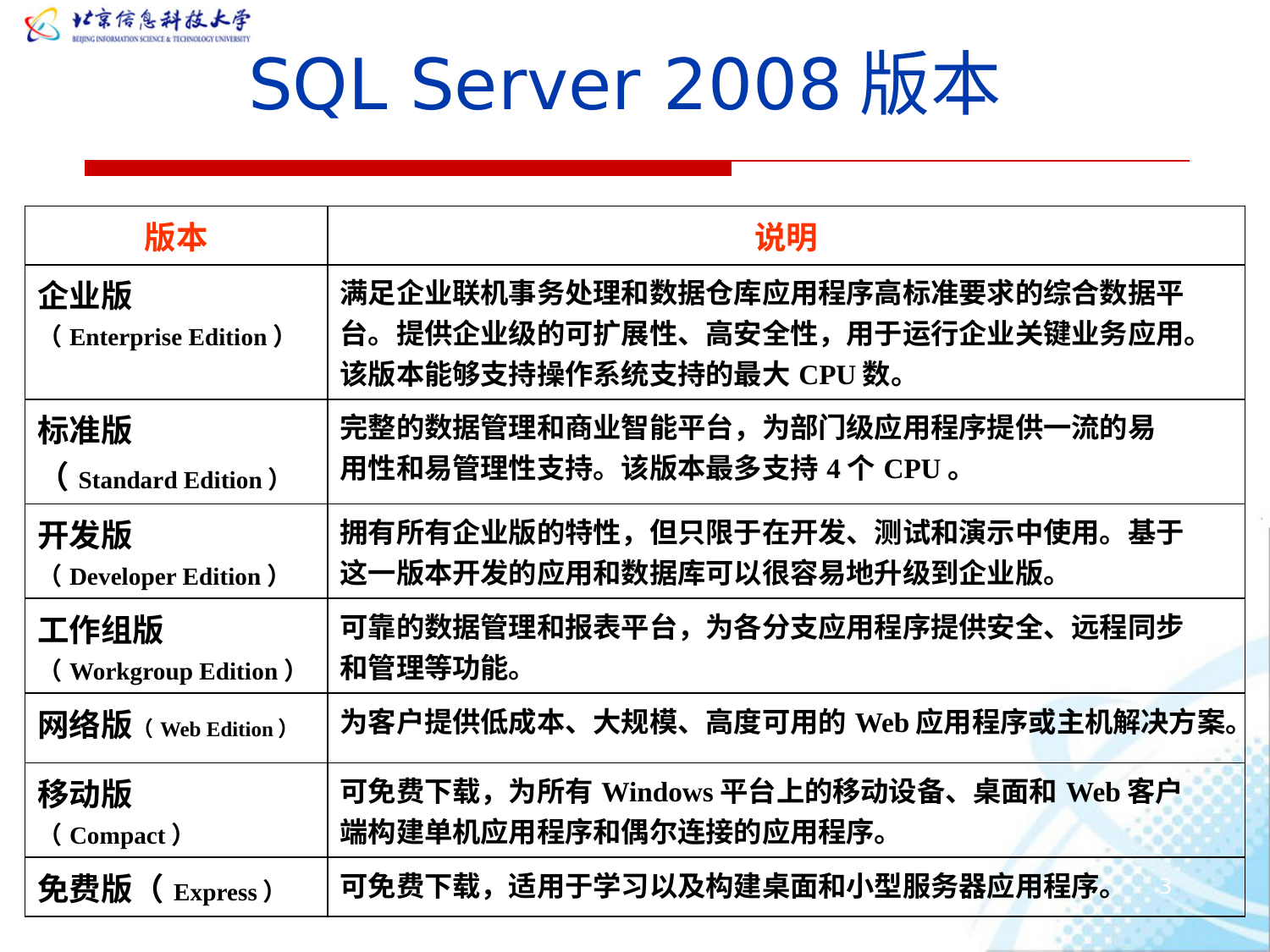

# SQL Server 2008版本
| 版本 | 说明 |
| --- | --- |
| 企业版 （Enterprise Edition） | 满足企业联机事务处理和数据仓库应用程序高标准要求的综合数据平 台。提供企业级的可扩展性、高安全性，用于运行企业关键业务应用。 该版本能够支持操作系统支持的最大CPU数。 |
| 标准版 （Standard Edition） | 完整的数据管理和商业智能平台，为部门级应用程序提供一流的易 用性和易管理性支持。该版本最多支持4个CPU。 |
| 开发版 （Developer Edition） | 拥有所有企业版的特性，但只限于在开发、测试和演示中使用。基于 这一版本开发的应用和数据库可以很容易地升级到企业版。 |
| 工作组版 （Workgroup Edition） | 可靠的数据管理和报表平台，为各分支应用程序提供安全、远程同步 和管理等功能。 |
| 网络版（Web Edition） | 为客户提供低成本、大规模、高度可用的Web应用程序或主机解决方案。 |
| 移动版 （Compact） | 可免费下载，为所有Windows平台上的移动设备、桌面和Web客户 端构建单机应用程序和偶尔连接的应用程序。 |
| 免费版（Express） | 可免费下载，适用于学习以及构建桌面和小型服务器应用程序。 |
3